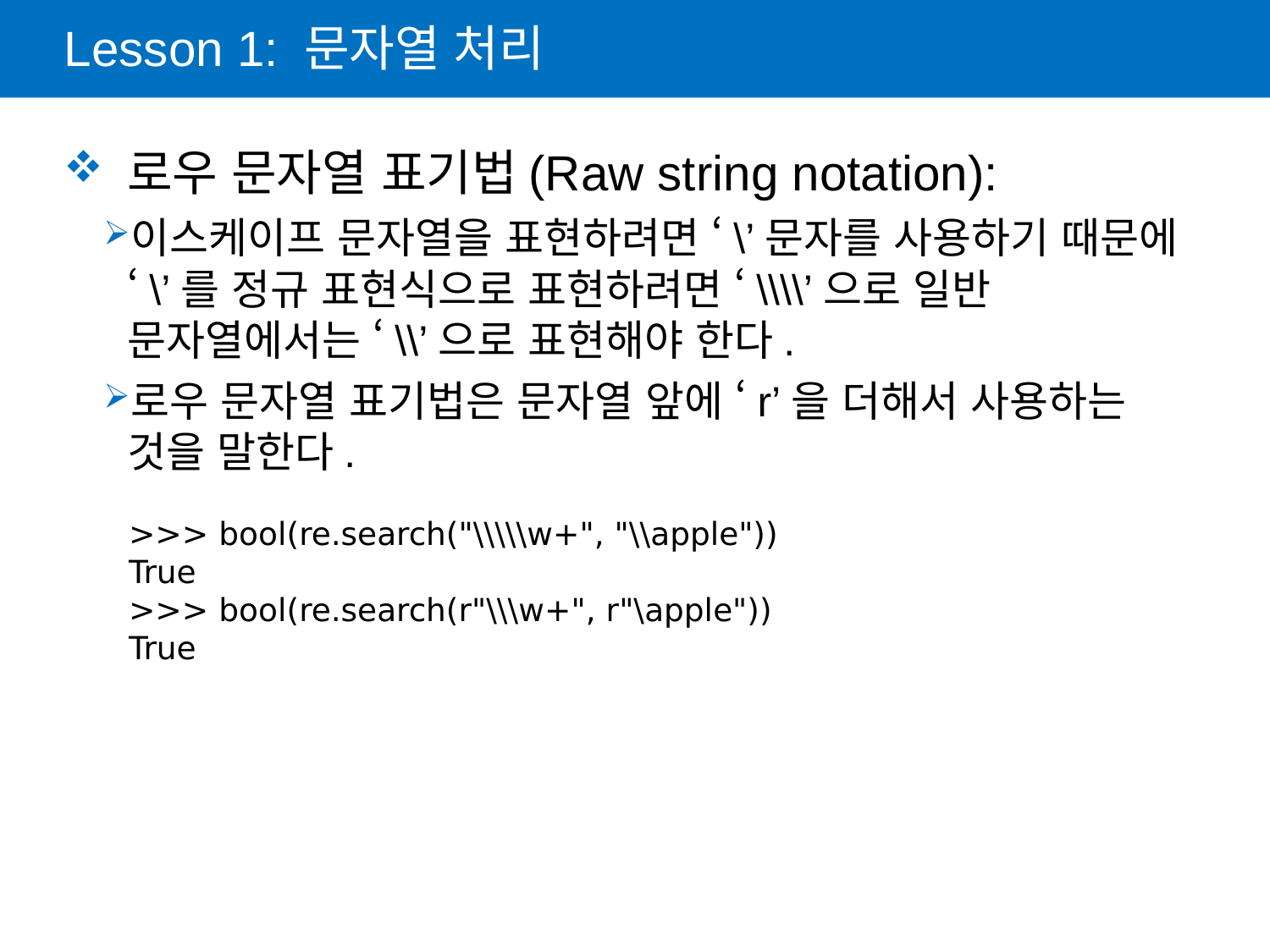

# Lesson 1: 문자열 처리
 로우 문자열 표기법(Raw string notation):
이스케이프 문자열을 표현하려면 ‘\’문자를 사용하기 때문에 ‘\’를 정규 표현식으로 표현하려면 ‘\\\\’으로 일반 문자열에서는 ‘\\’으로 표현해야 한다.
로우 문자열 표기법은 문자열 앞에 ‘r’을 더해서 사용하는 것을 말한다.
>>> bool(re.search("\\\\\w+", "\\apple"))
True
>>> bool(re.search(r"\\\w+", r"\apple"))
True